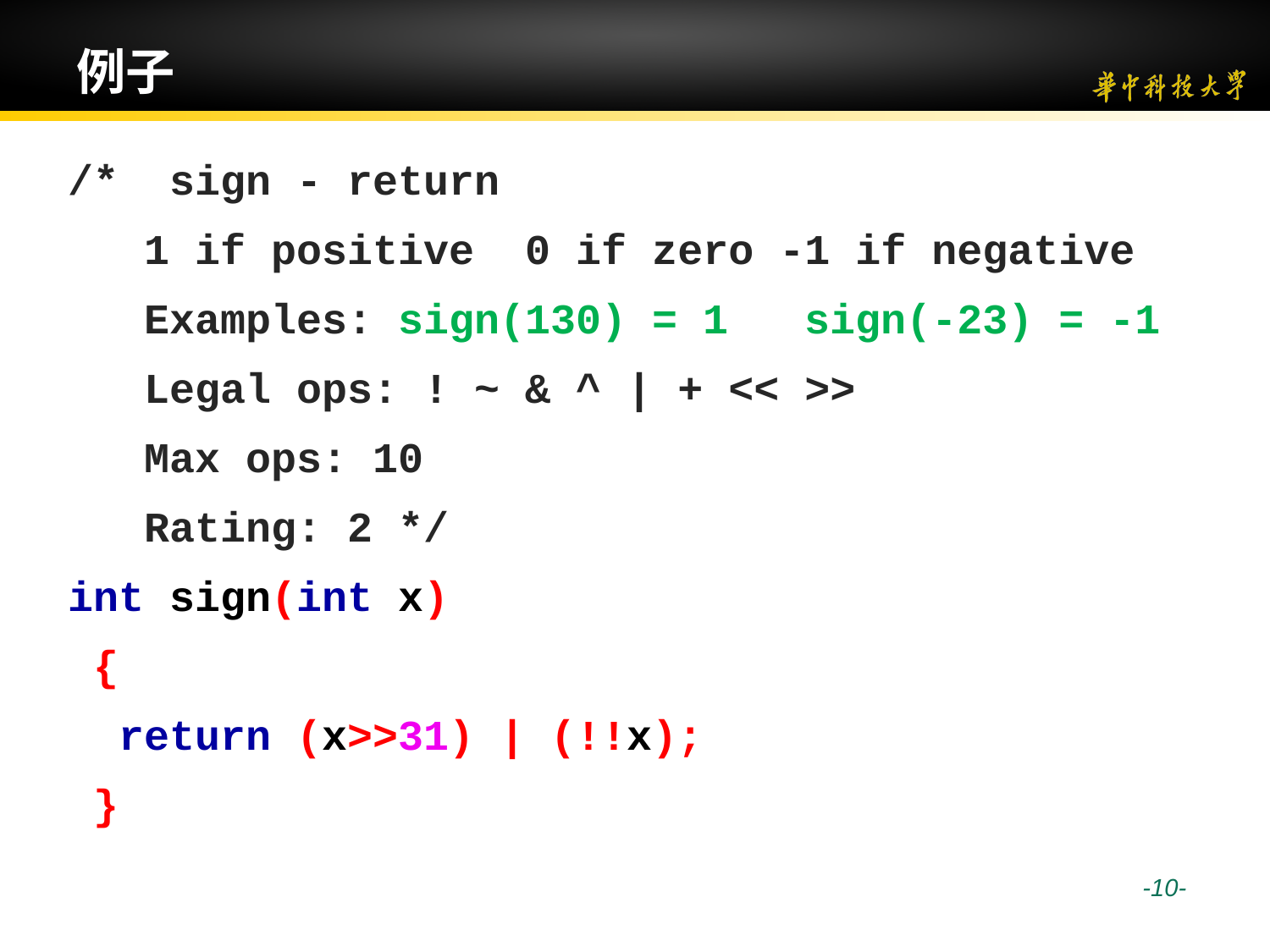

# 例子
/*  sign - return
   1 if positive  0 if zero -1 if negative
   Examples: sign(130) = 1   sign(-23) = -1
   Legal ops: ! ~ & ^ | + << >>
   Max ops: 10
   Rating: 2 */
int sign(int x)
 {
  return (x>>31) | (!!x);
 }
 -10-